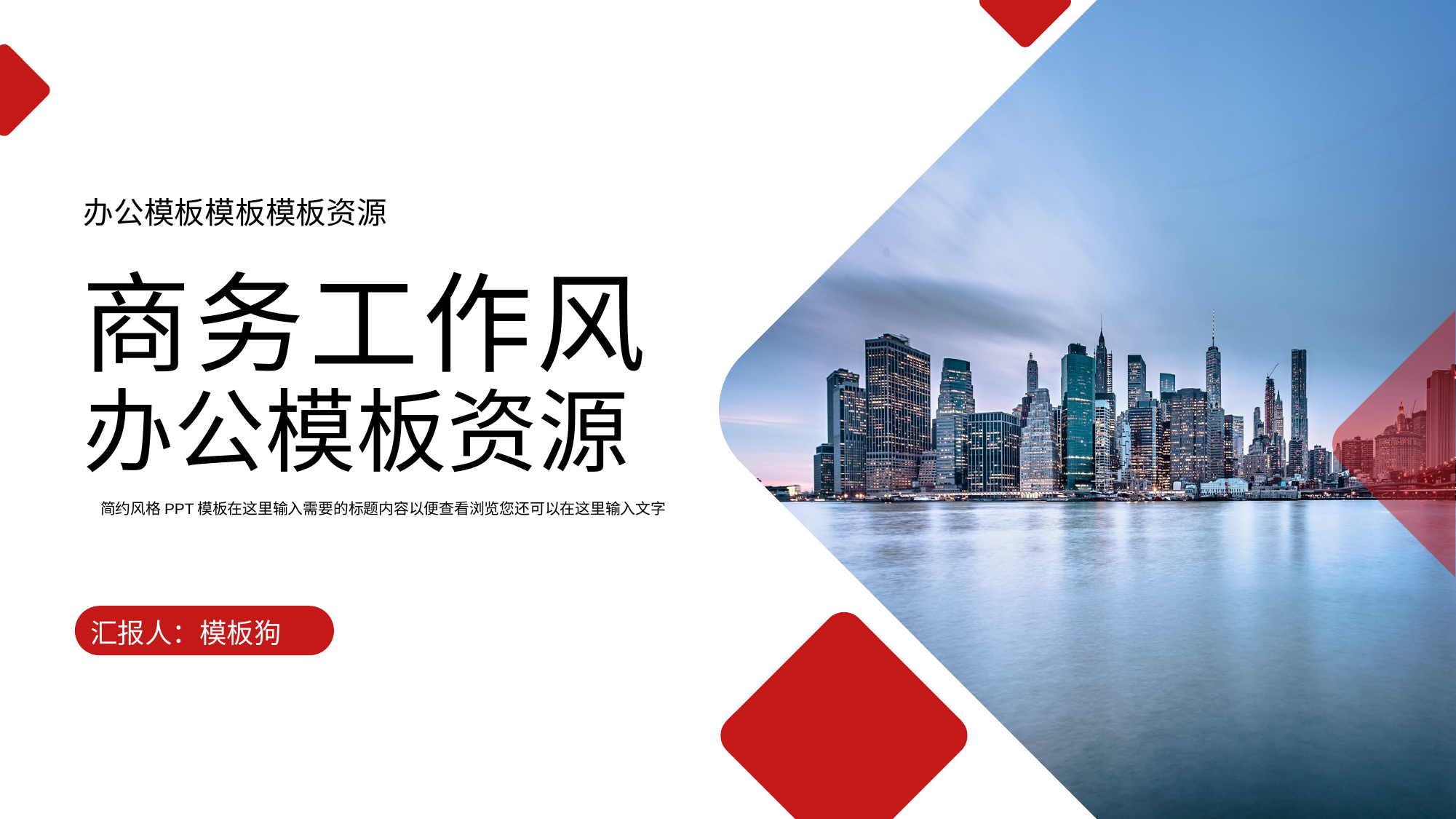

办公模板模板模板资源
商务工作风

办公模板资源
简约风格PPT模板在这里输入需要的标题内容以便查看浏览您还可以在这里输入文字

汇报人：模板狗